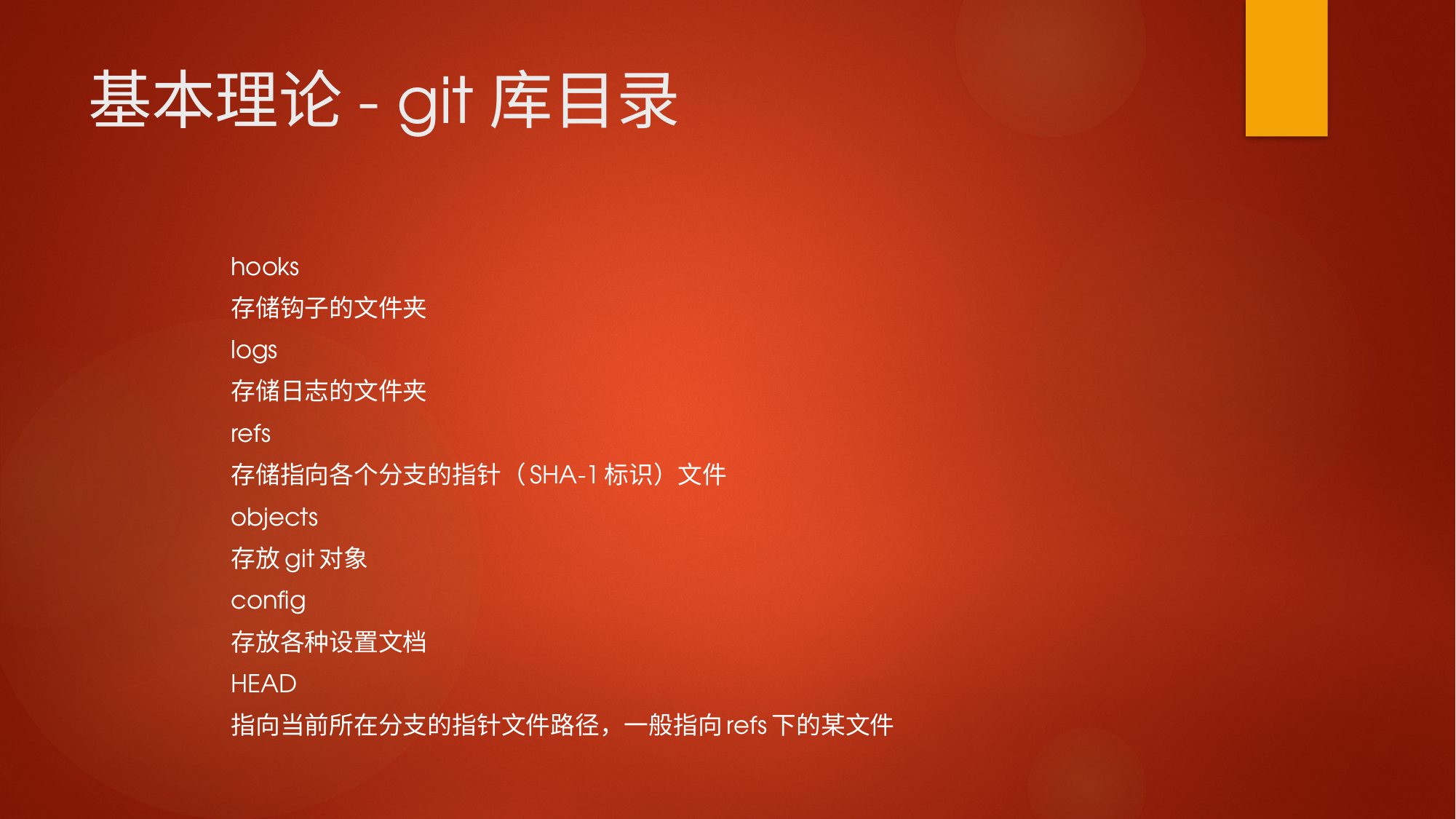

# 基本理论- git库目录
	hooks
		存储钩子的文件夹
	logs
		存储日志的文件夹
	refs
		存储指向各个分支的指针（SHA-1标识）文件
	objects
		存放git对象
	config
		存放各种设置文档
	HEAD
		指向当前所在分支的指针文件路径，一般指向refs下的某文件